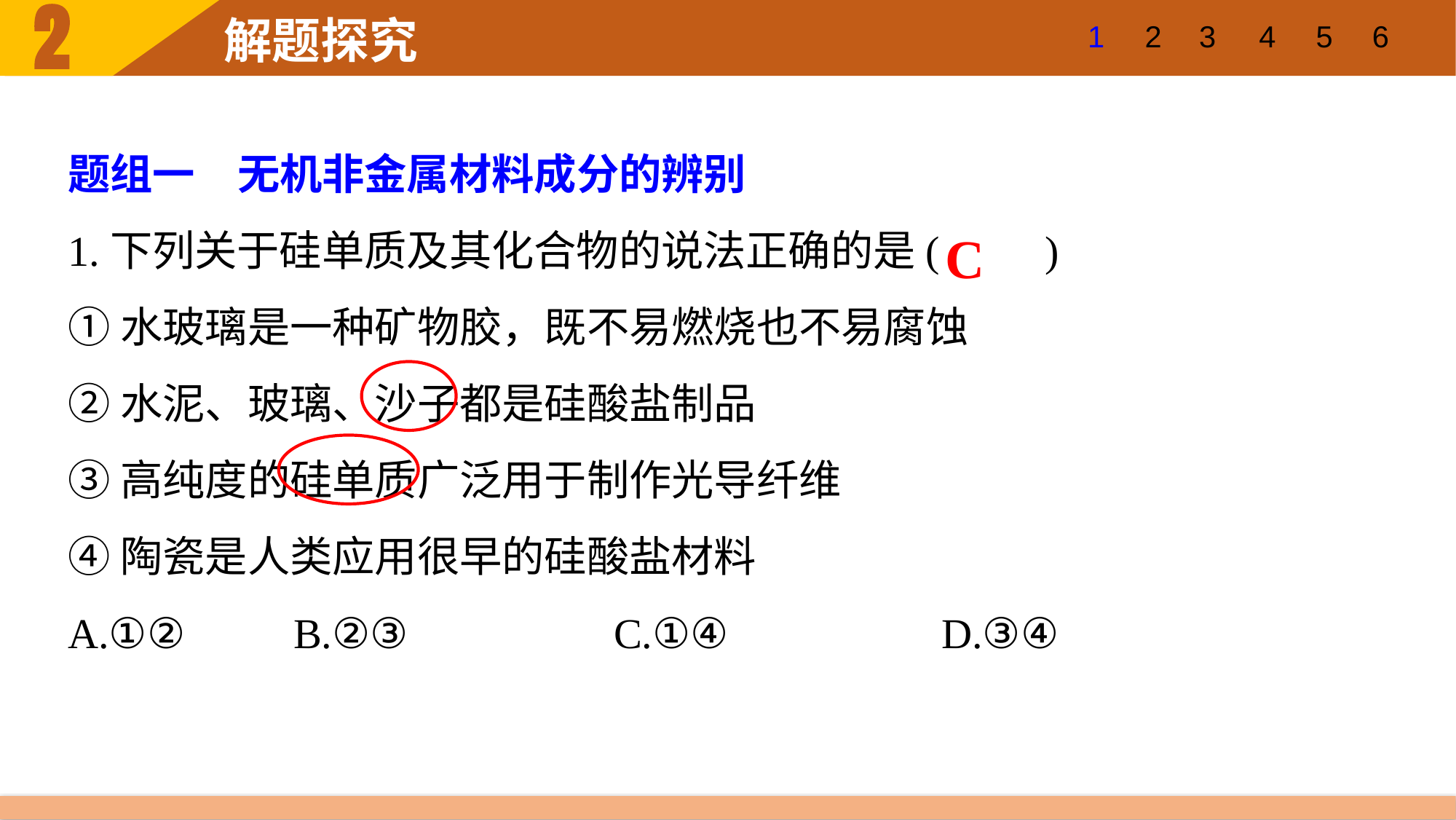

1
2
3
4
5
6
题组一　无机非金属材料成分的辨别
1.下列关于硅单质及其化合物的说法正确的是(　　)
①水玻璃是一种矿物胶，既不易燃烧也不易腐蚀
②水泥、玻璃、沙子都是硅酸盐制品
③高纯度的硅单质广泛用于制作光导纤维
④陶瓷是人类应用很早的硅酸盐材料
A.①②  	B.②③  		C.①④  		D.③④
C